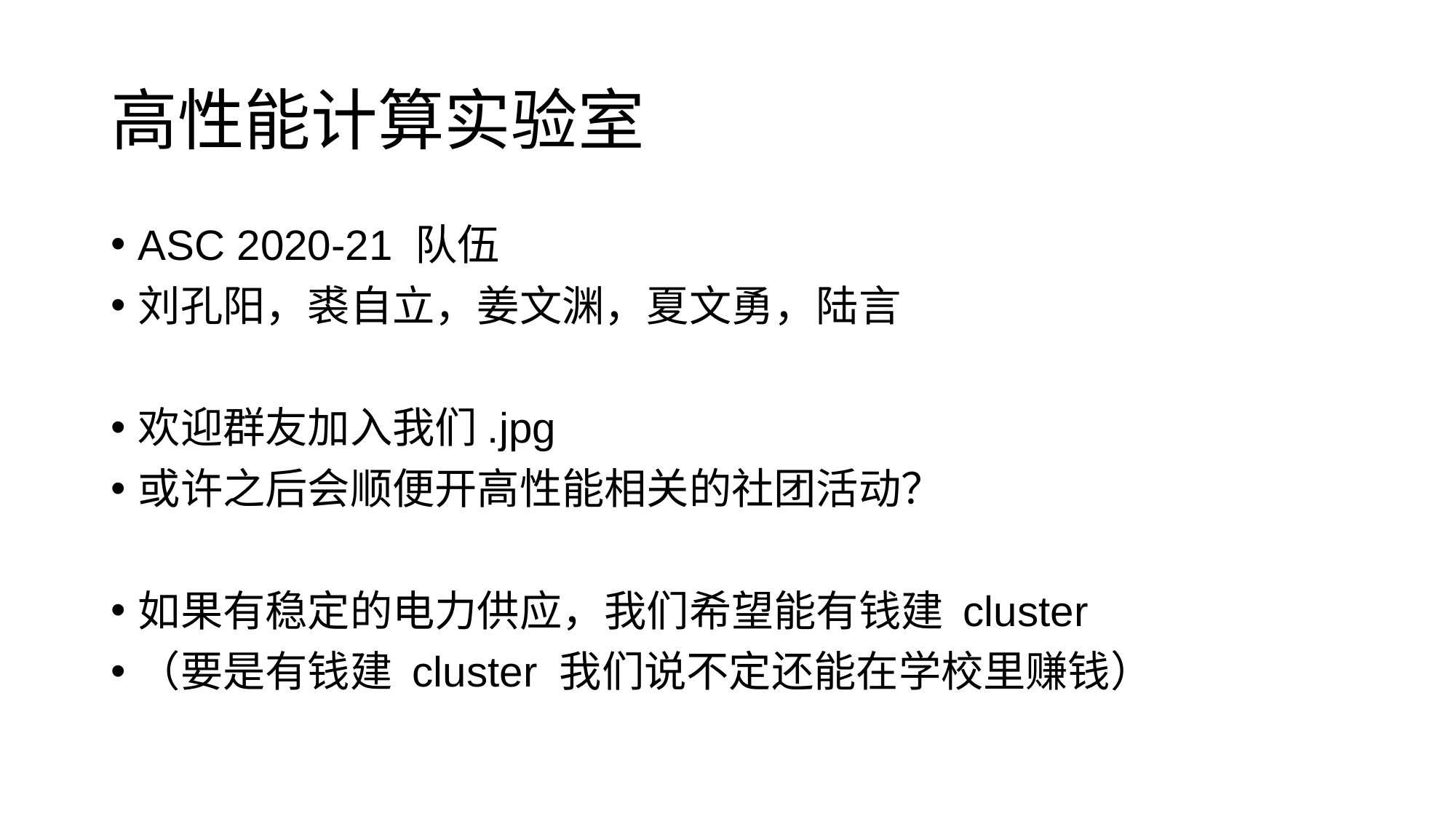

# 高性能计算实验室
ASC 2020-21 队伍
刘孔阳，裘自立，姜文渊，夏文勇，陆言

欢迎群友加入我们.jpg
或许之后会顺便开高性能相关的社团活动？

如果有稳定的电力供应，我们希望能有钱建 cluster
（要是有钱建 cluster 我们说不定还能在学校里赚钱）